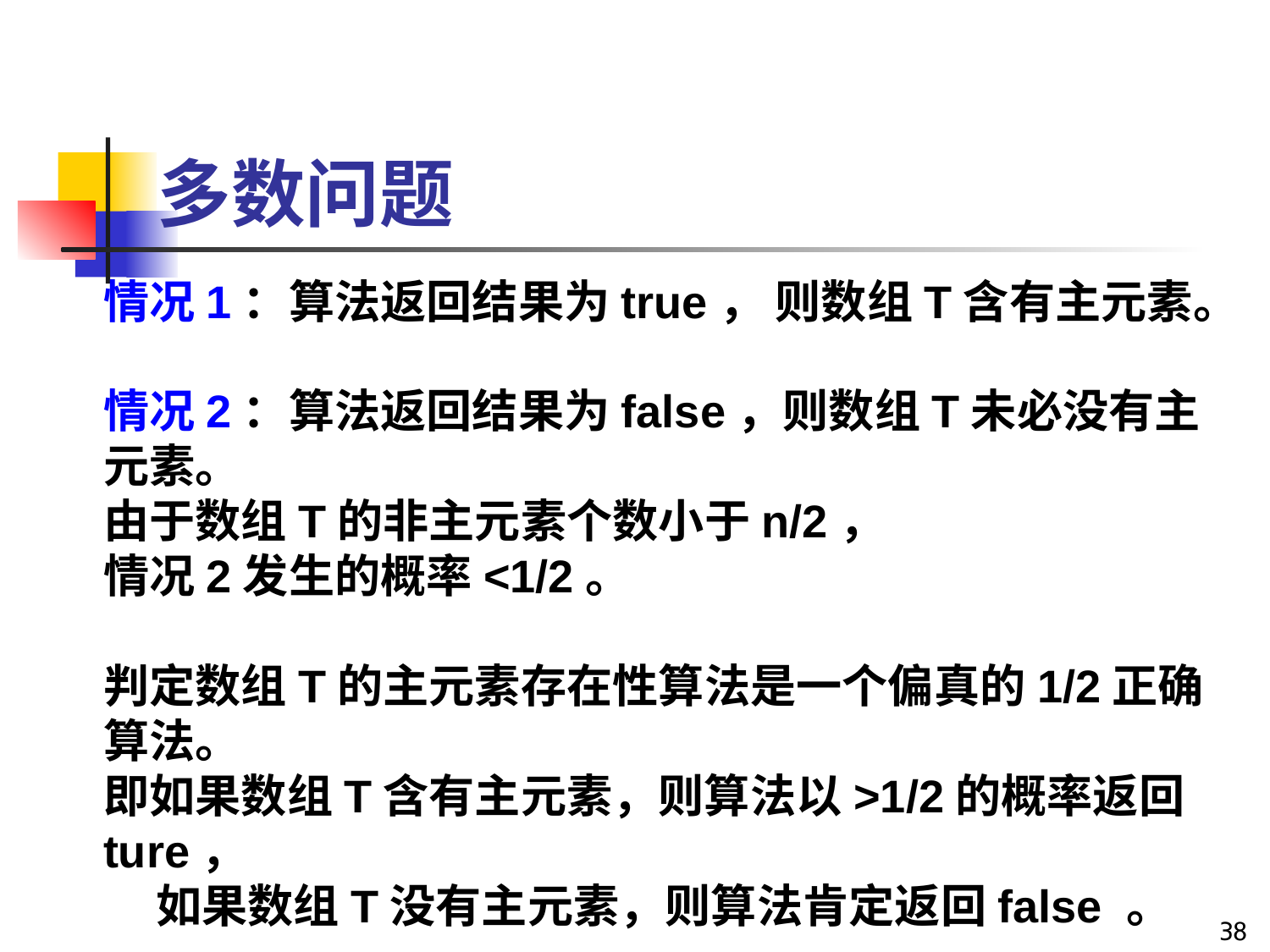

多数问题
情况1：算法返回结果为true， 则数组T含有主元素。

情况2：算法返回结果为false，则数组T未必没有主元素。
由于数组T的非主元素个数小于n/2，
情况2发生的概率<1/2。

判定数组T的主元素存在性算法是一个偏真的1/2正确算法。
即如果数组T含有主元素，则算法以>1/2的概率返回ture，
    如果数组T没有主元素，则算法肯定返回false 。
38